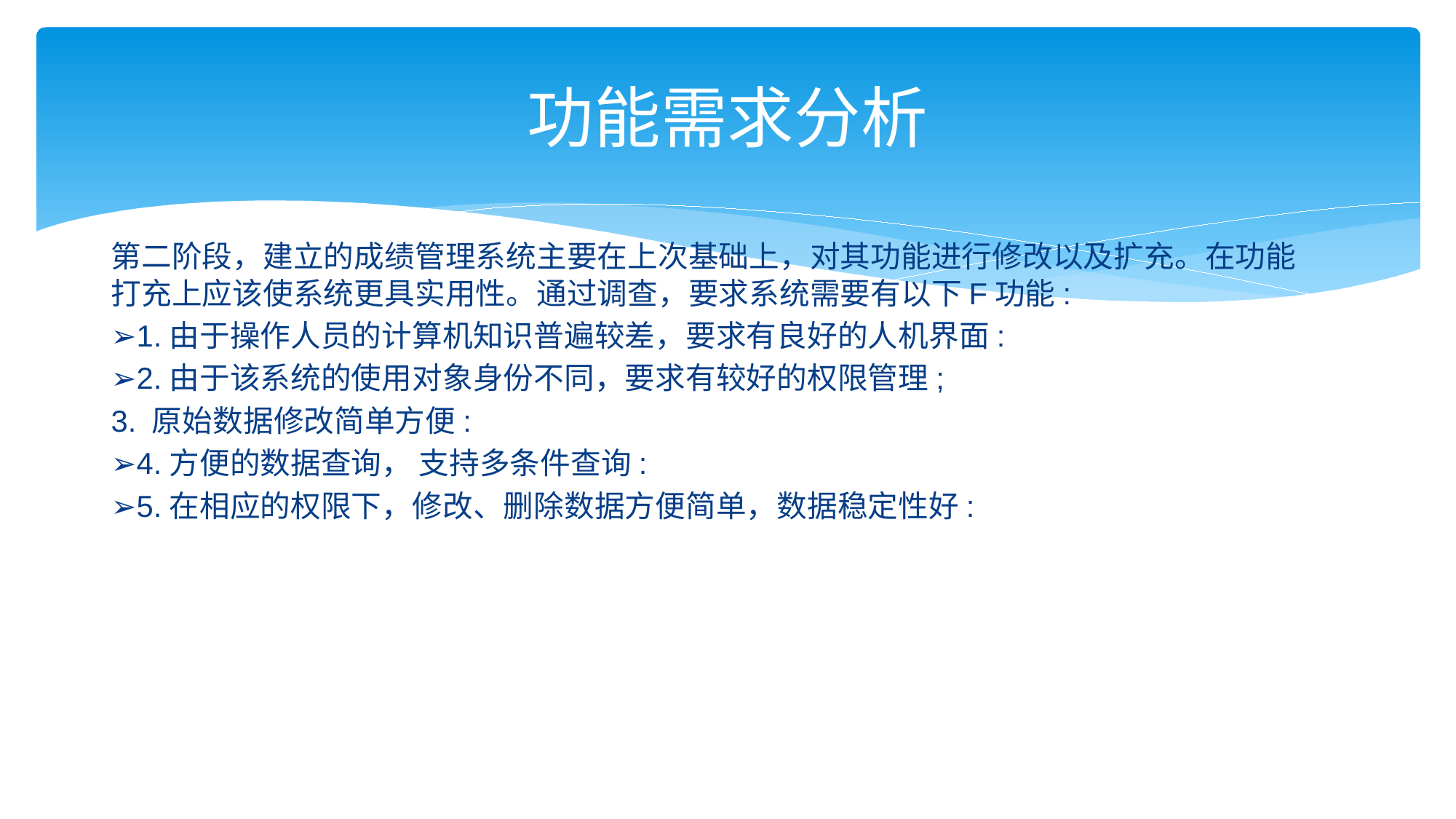

# 功能需求分析

第二阶段，建立的成绩管理系统主要在上次基础上，对其功能进行修改以及扩充。在功能打充上应该使系统更具实用性。通过调查，要求系统需要有以下F功能:
➢1.由于操作人员的计算机知识普遍较差，要求有良好的人机界面:
➢2.由于该系统的使用对象身份不同，要求有较好的权限管理;
3. 原始数据修改简单方便:
➢4.方便的数据查询， 支持多条件查询:
➢5.在相应的权限下，修改、删除数据方便简单，数据稳定性好: